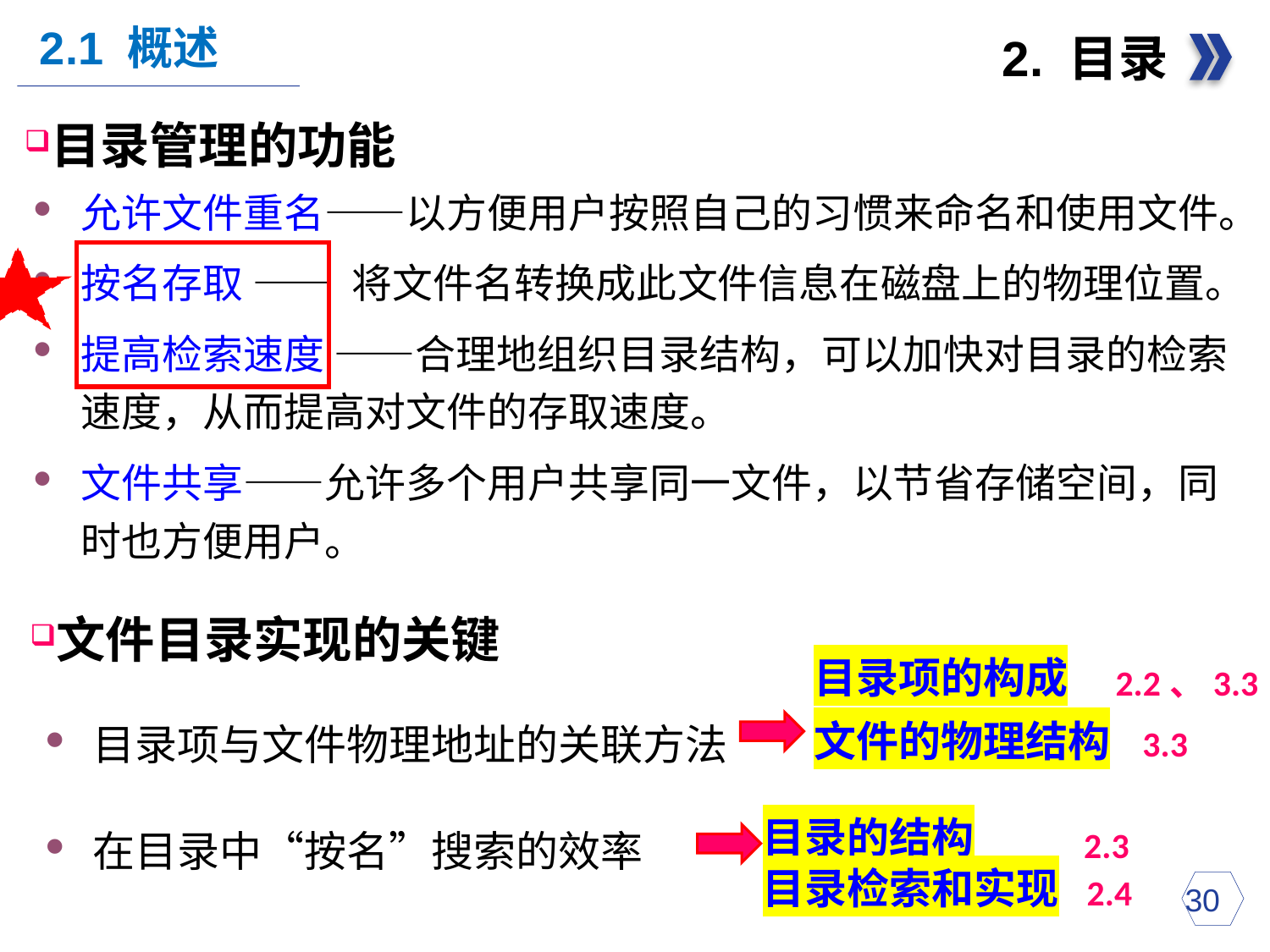

2.1 概述
2. 目录

目录管理的功能
允许文件重名——以方便用户按照自己的习惯来命名和使用文件。
按名存取 ——  将文件名转换成此文件信息在磁盘上的物理位置。
提高检索速度 ——合理地组织目录结构，可以加快对目录的检索速度，从而提高对文件的存取速度。
文件共享——允许多个用户共享同一文件，以节省存储空间，同时也方便用户。

文件目录实现的关键
目录项的构成
文件的物理结构
2.2、3.3
目录项与文件物理地址的关联方法

3.3
目录的结构
目录检索和实现
在目录中“按名”搜索的效率
2.3

2.4

 30